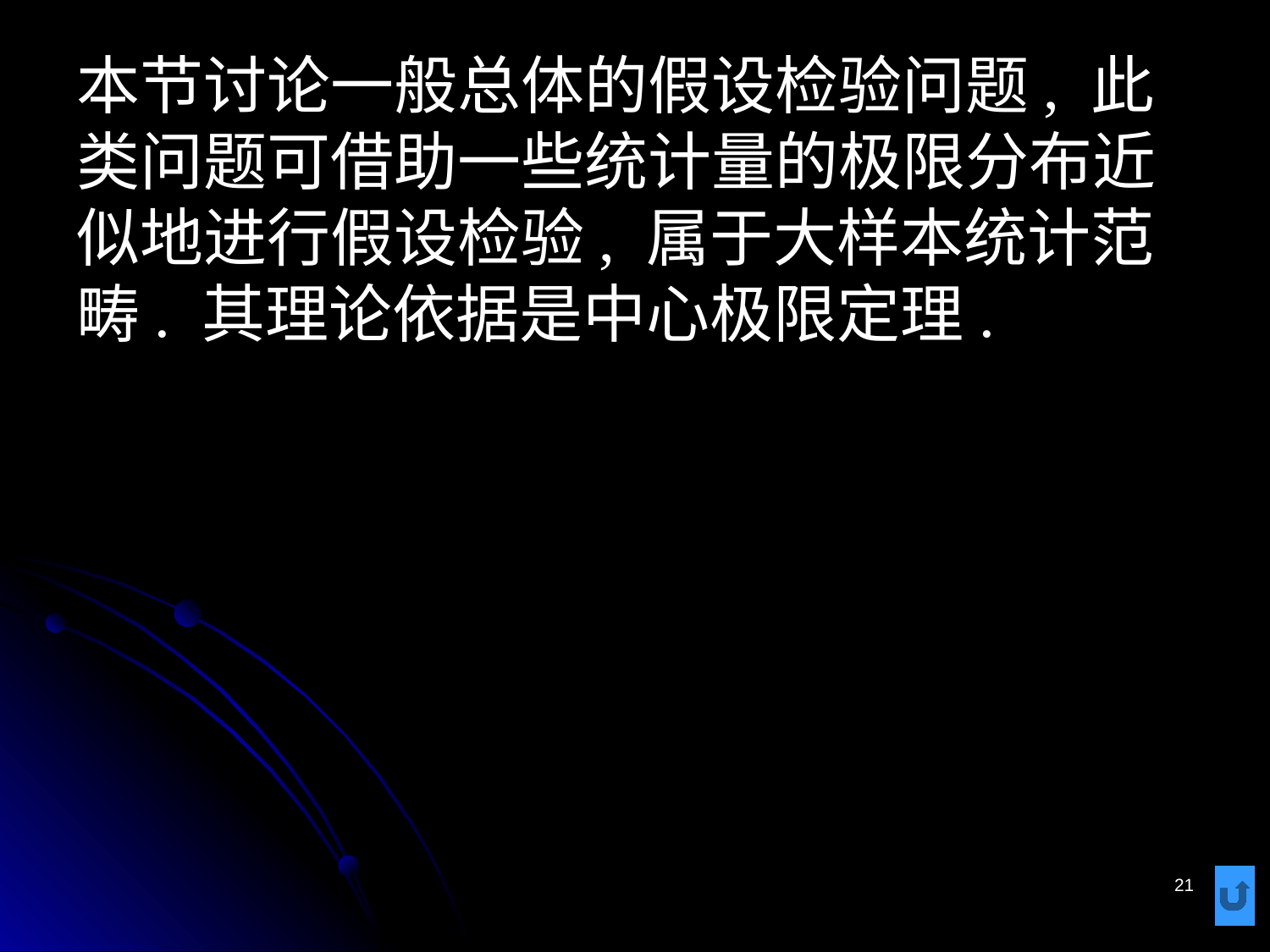

# 本节讨论一般总体的假设检验问题, 此类问题可借助一些统计量的极限分布近似地进行假设检验, 属于大样本统计范畴. 其理论依据是中心极限定理.
21